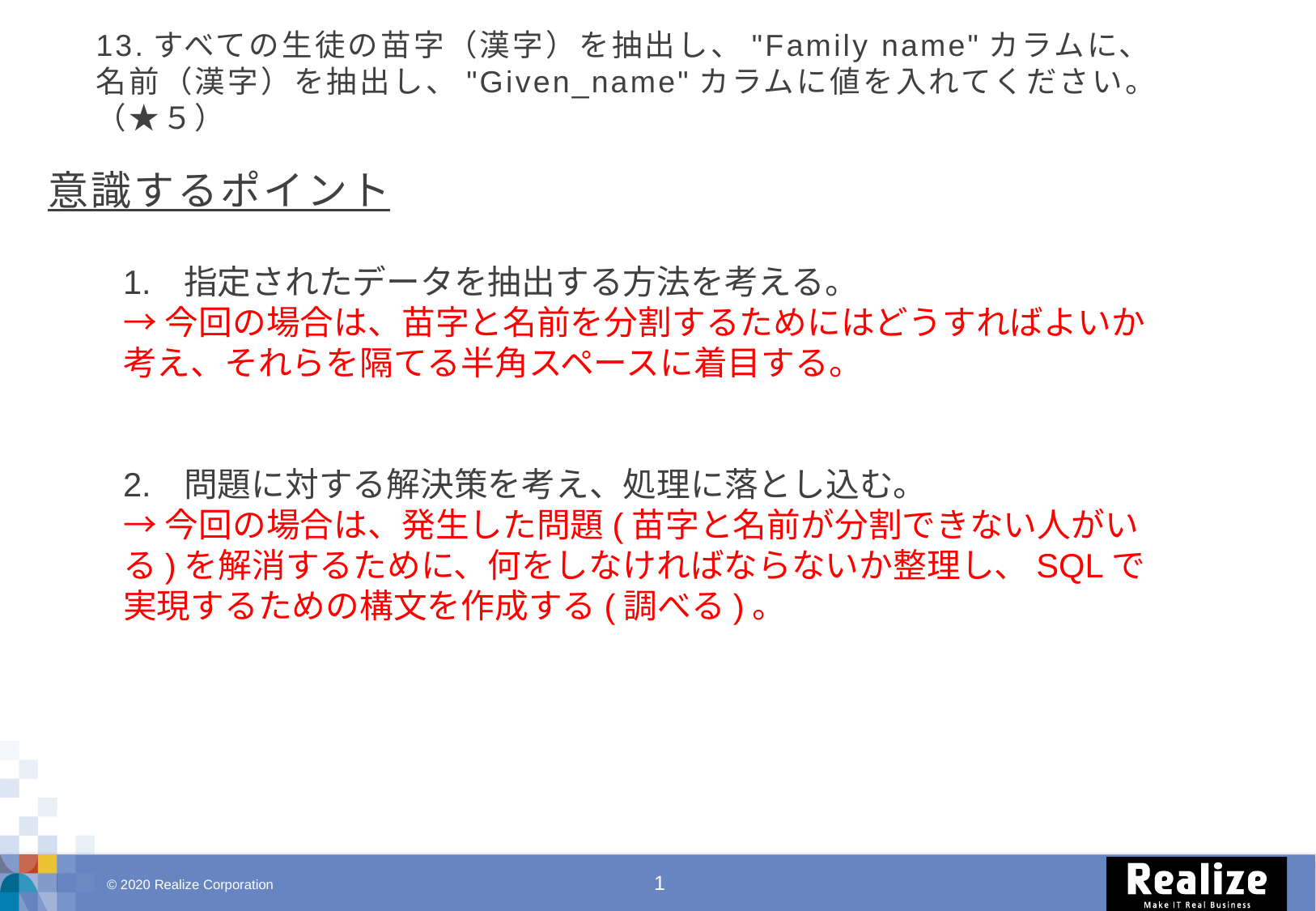

13.すべての生徒の苗字（漢字）を抽出し、"Family name"カラムに、
名前（漢字）を抽出し、"Given_name"カラムに値を入れてください。（★５）
# 意識するポイント
指定されたデータを抽出する方法を考える。
→今回の場合は、苗字と名前を分割するためにはどうすればよいか考え、それらを隔てる半角スペースに着目する。

問題に対する解決策を考え、処理に落とし込む。
→今回の場合は、発生した問題(苗字と名前が分割できない人がいる)を解消するために、何をしなければならないか整理し、SQLで実現するための構文を作成する(調べる)。